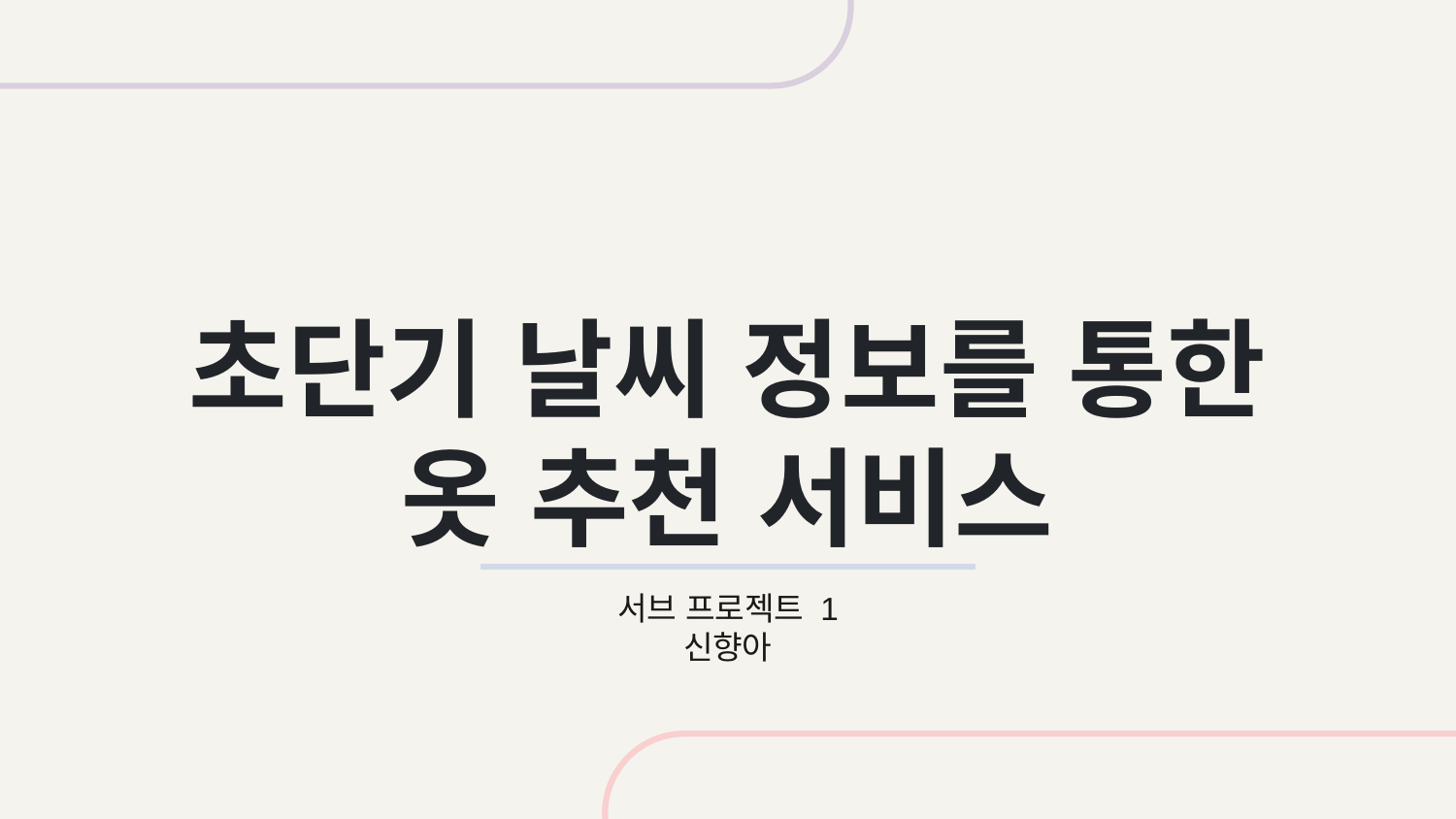

# 초단기 날씨 정보를 통한 옷 추천 서비스
서브 프로젝트 1
신향아